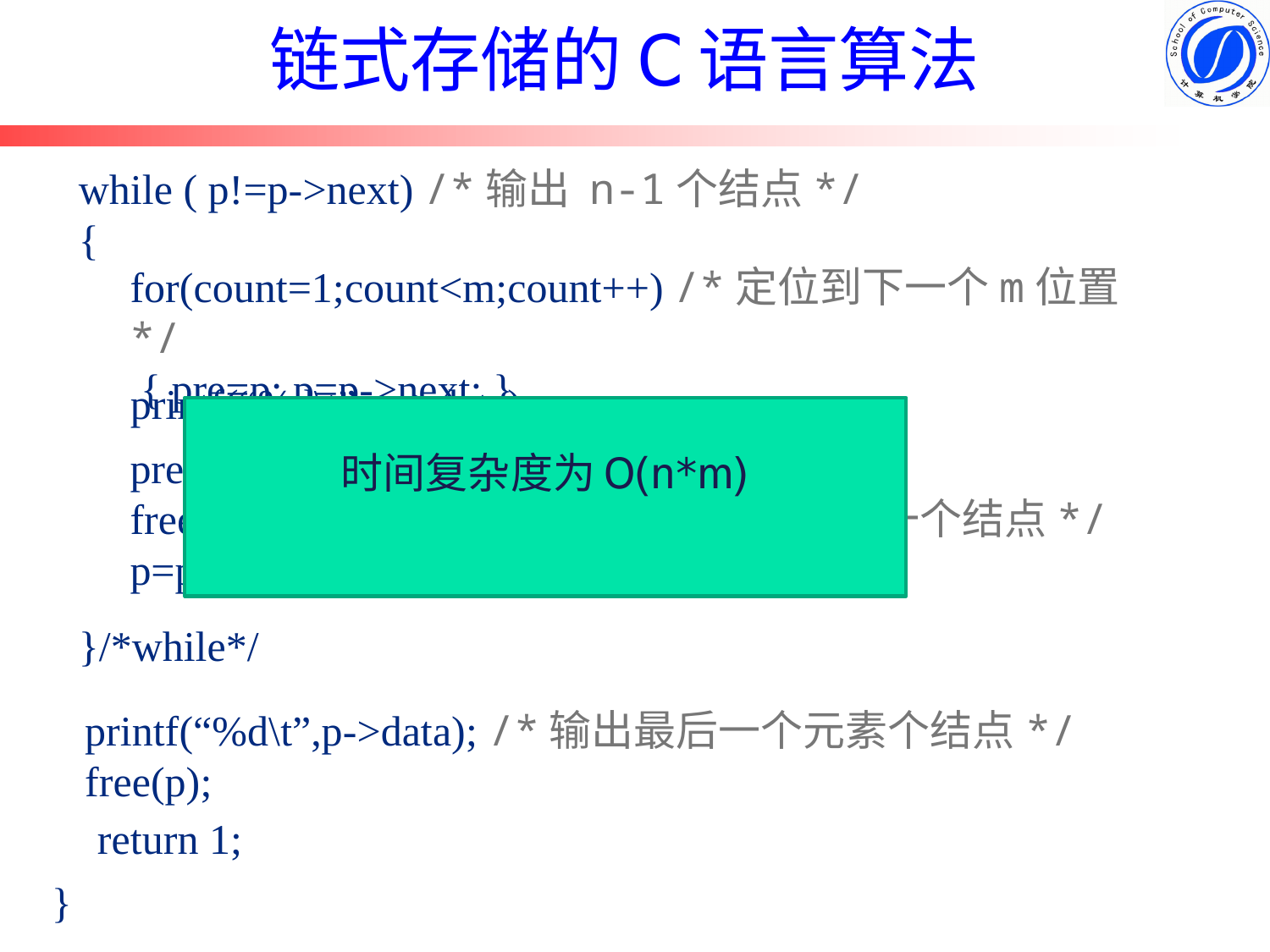

# 链式存储的C语言算法
  while ( p!=p->next) /*输出 n-1个结点*/
  {

  }/*while*/

for(count=1;count<m;count++) /*定位到下一个m位置*/
 { pre=p; p=p->next; }
printf(“%d\t”, p->data);
时间复杂度为O(n*m)

pre->next=p->next；
free(p);       /*删除该结点，考察下一个结点*/
p=pre->next；
 printf(“%d\t”,p->data); /*输出最后一个元素个结点*/
 free(p);
return 1;
}